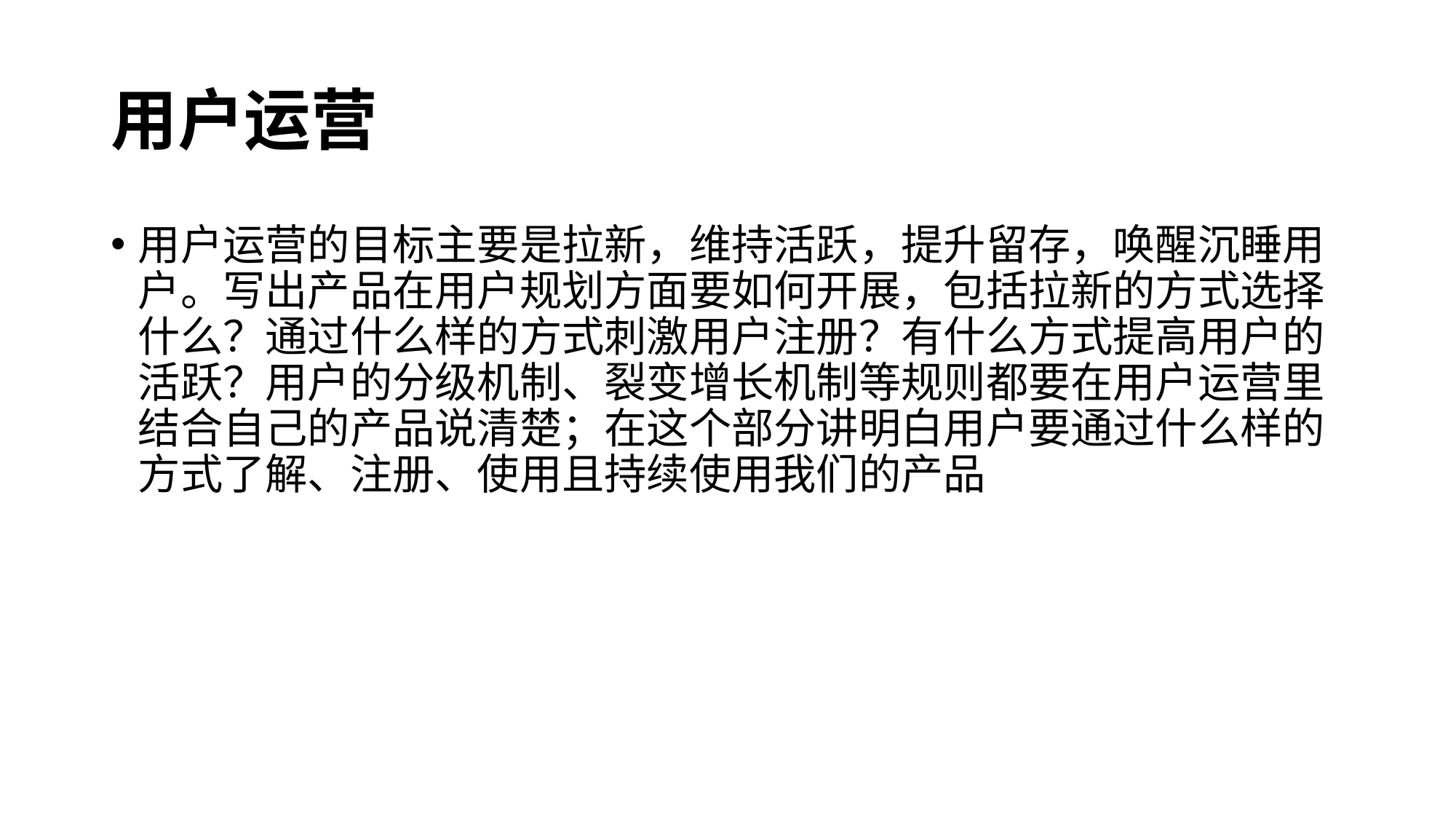

# 用户运营
用户运营的目标主要是拉新，维持活跃，提升留存，唤醒沉睡用户。写出产品在用户规划方面要如何开展，包括拉新的方式选择什么？通过什么样的方式刺激用户注册？有什么方式提高用户的活跃？用户的分级机制、裂变增长机制等规则都要在用户运营里结合自己的产品说清楚；在这个部分讲明白用户要通过什么样的方式了解、注册、使用且持续使用我们的产品